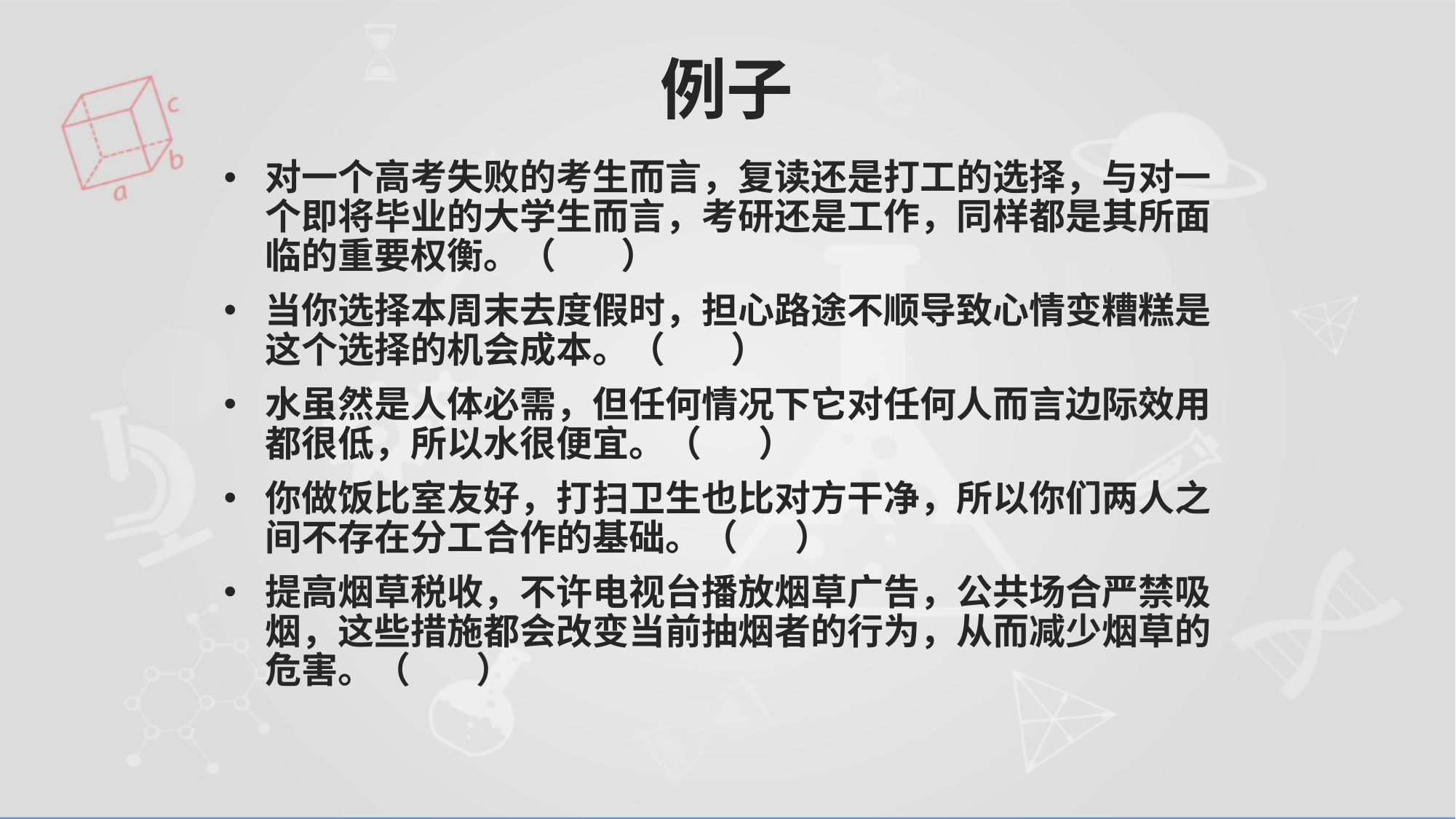

# 例子
对一个高考失败的考生而言，复读还是打工的选择，与对一个即将毕业的大学生而言，考研还是工作，同样都是其所面临的重要权衡。（        ）
当你选择本周末去度假时，担心路途不顺导致心情变糟糕是这个选择的机会成本。（        ）
水虽然是人体必需，但任何情况下它对任何人而言边际效用都很低，所以水很便宜。（       ）
你做饭比室友好，打扫卫生也比对方干净，所以你们两人之间不存在分工合作的基础。（       ）
提高烟草税收，不许电视台播放烟草广告，公共场合严禁吸烟，这些措施都会改变当前抽烟者的行为，从而减少烟草的危害。（        ）